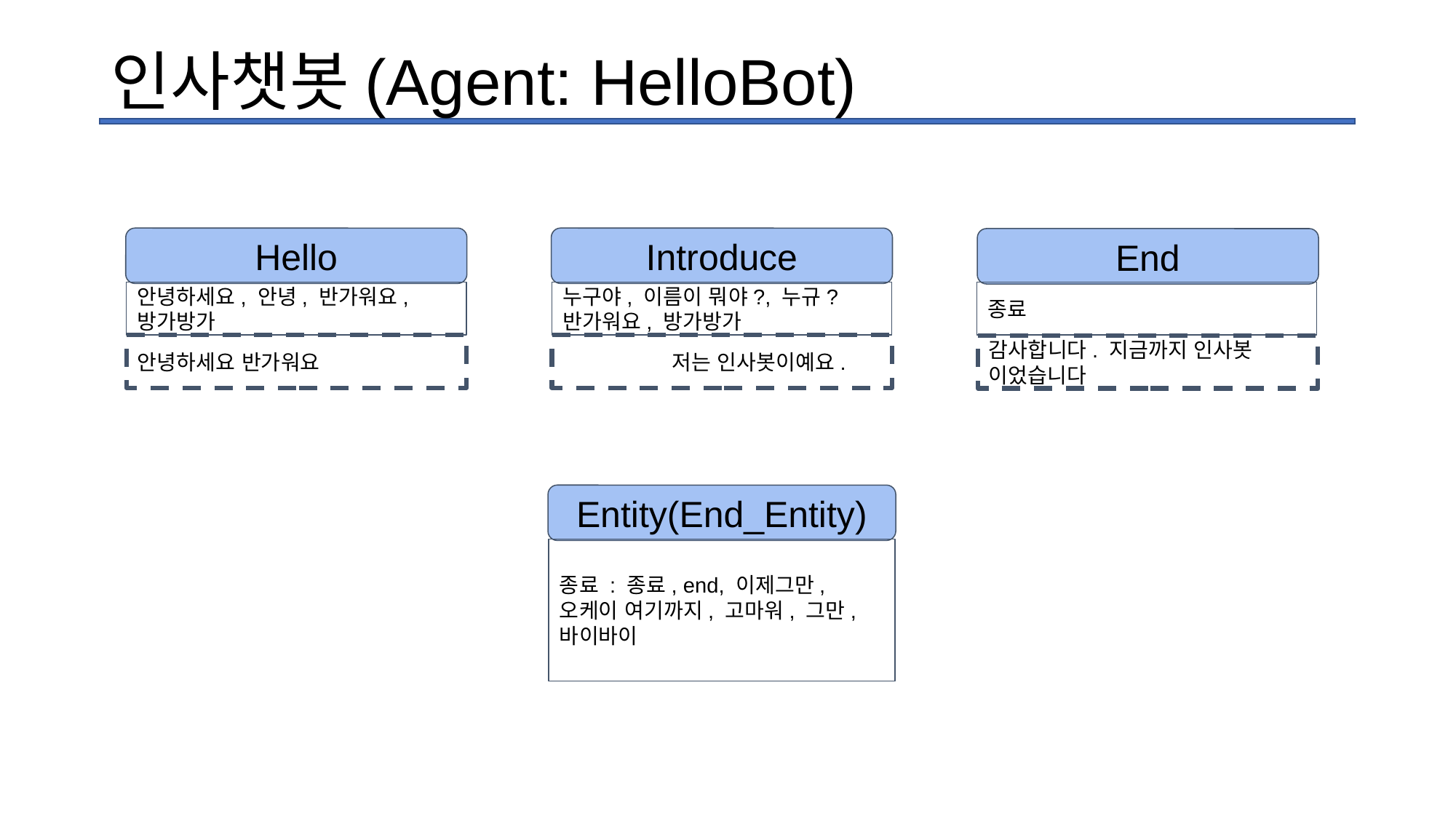

# 인사챗봇(Agent: HelloBot)

Hello
Introduce
End
안녕하세요, 안녕, 반가워요, 방가방가
누구야, 이름이 뭐야?, 누규? 반가워요, 방가방가
종료
안녕하세요 반가워요
	저는 인사봇이예요.
감사합니다. 지금까지 인사봇 이었습니다
Entity(End_Entity)
종료 : 종료, end, 이제그만, 오케이 여기까지, 고마워, 그만, 바이바이